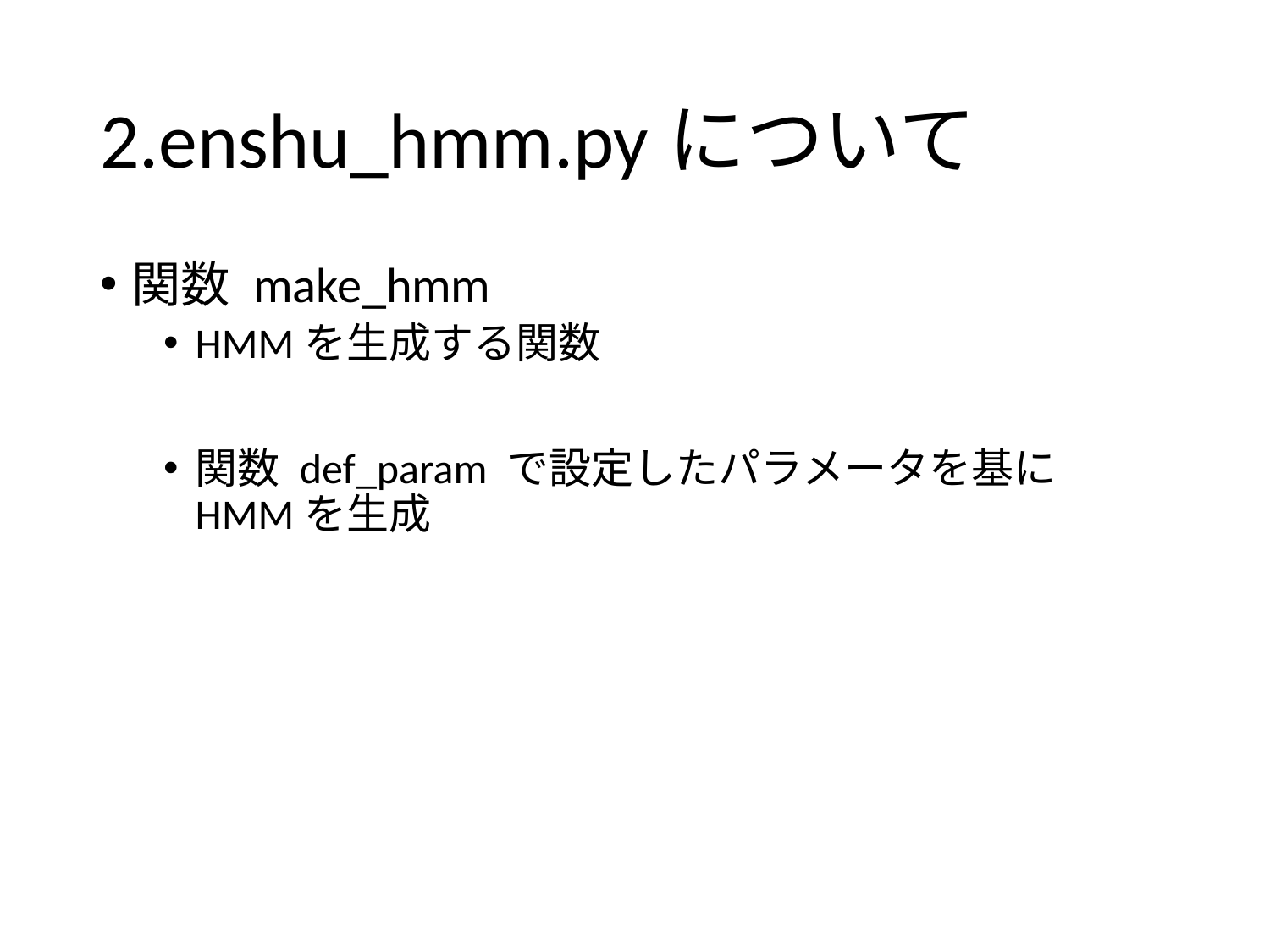

# 2.enshu_hmm.pyについて
関数 make_hmm
HMMを生成する関数

関数 def_param で設定したパラメータを基に
HMMを生成